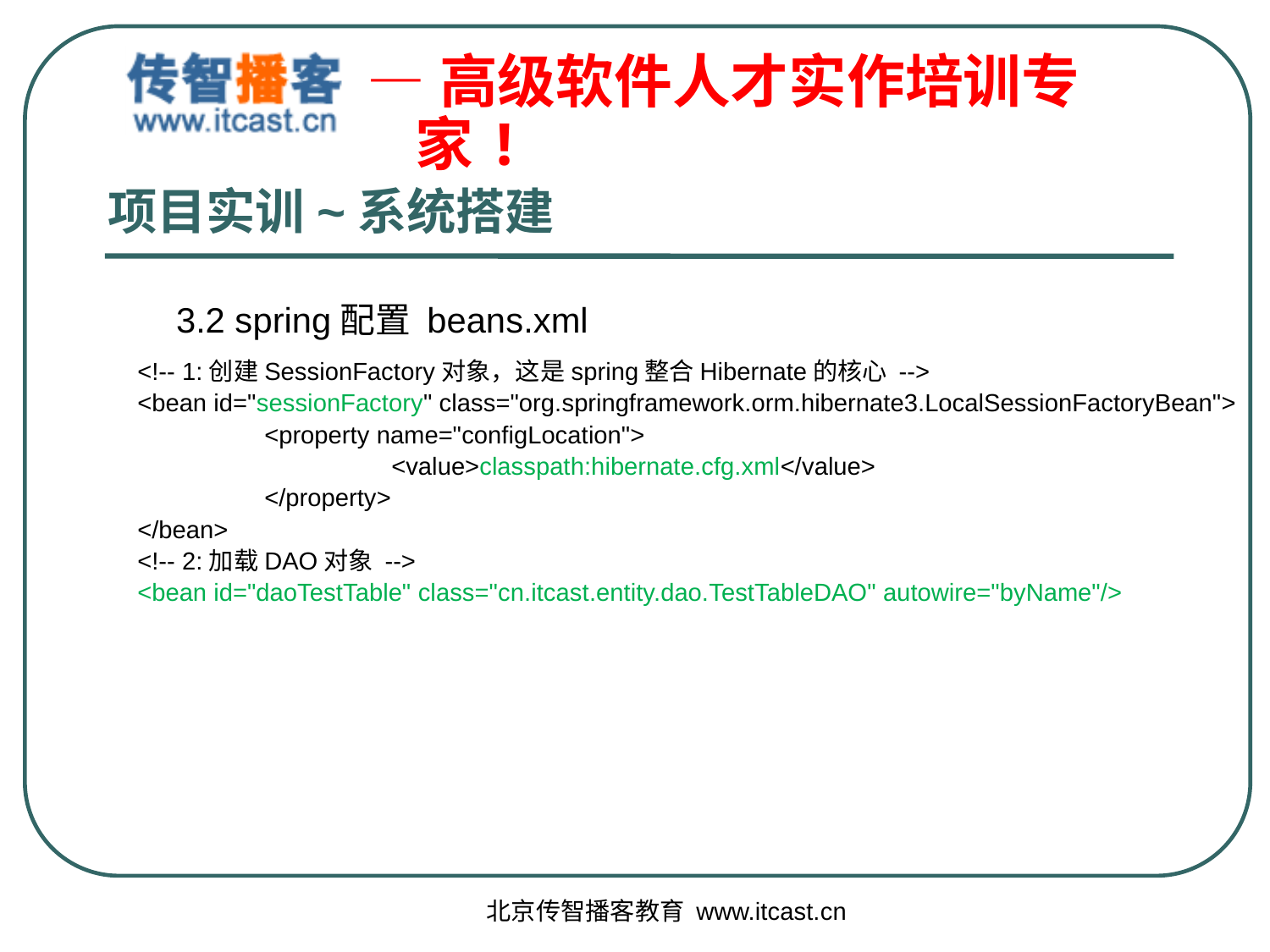

# 项目实训~系统搭建
3.2 spring配置 beans.xml
<!-- 1:创建SessionFactory对象，这是spring整合Hibernate的核心 -->
<bean id="sessionFactory" class="org.springframework.orm.hibernate3.LocalSessionFactoryBean">
	<property name="configLocation">
		<value>classpath:hibernate.cfg.xml</value>
	</property>
</bean>
<!-- 2:加载DAO对象 -->
<bean id="daoTestTable" class="cn.itcast.entity.dao.TestTableDAO" autowire="byName"/>
北京传智播客教育 www.itcast.cn